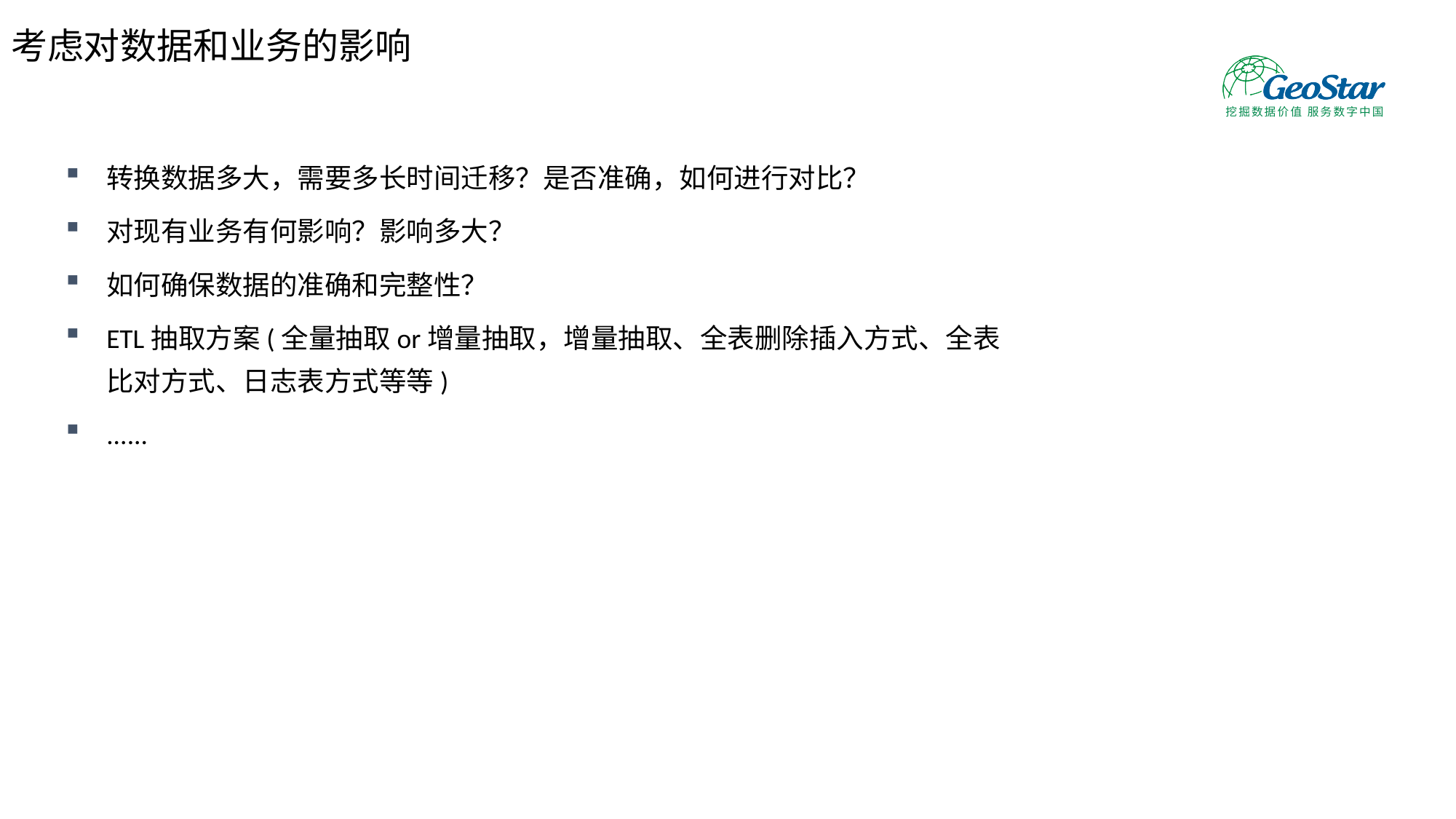

考虑对数据和业务的影响
转换数据多大，需要多长时间迁移？是否准确，如何进行对比？
对现有业务有何影响？影响多大？
如何确保数据的准确和完整性？
ETL抽取方案(全量抽取or增量抽取，增量抽取、全表删除插入方式、全表比对方式、日志表方式等等)
......